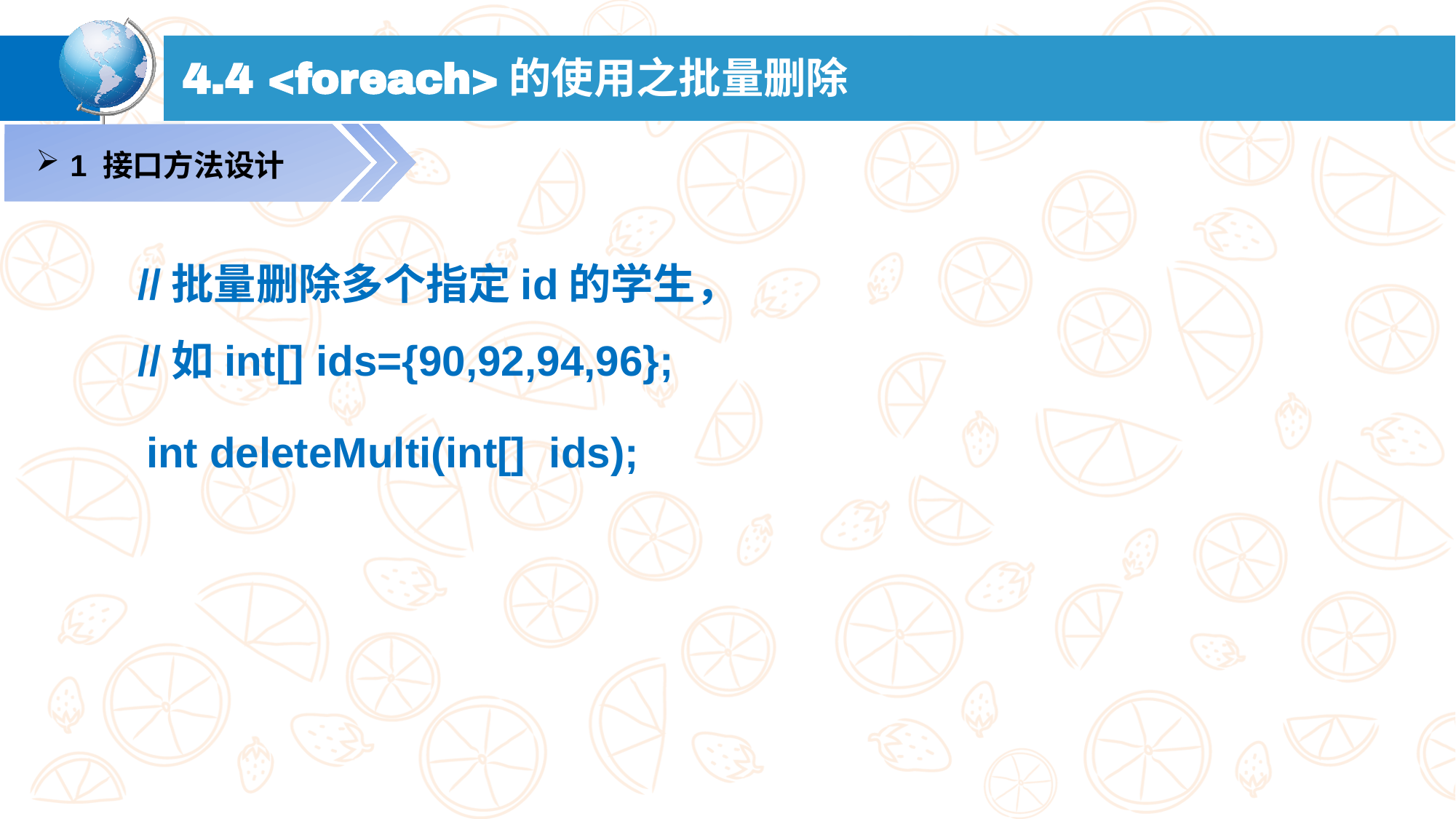

# 4.4 <foreach>的使用之批量删除

1 接口方法设计
//批量删除多个指定id的学生，
//如int[] ids={90,92,94,96};
int deleteMulti(int[]  ids);